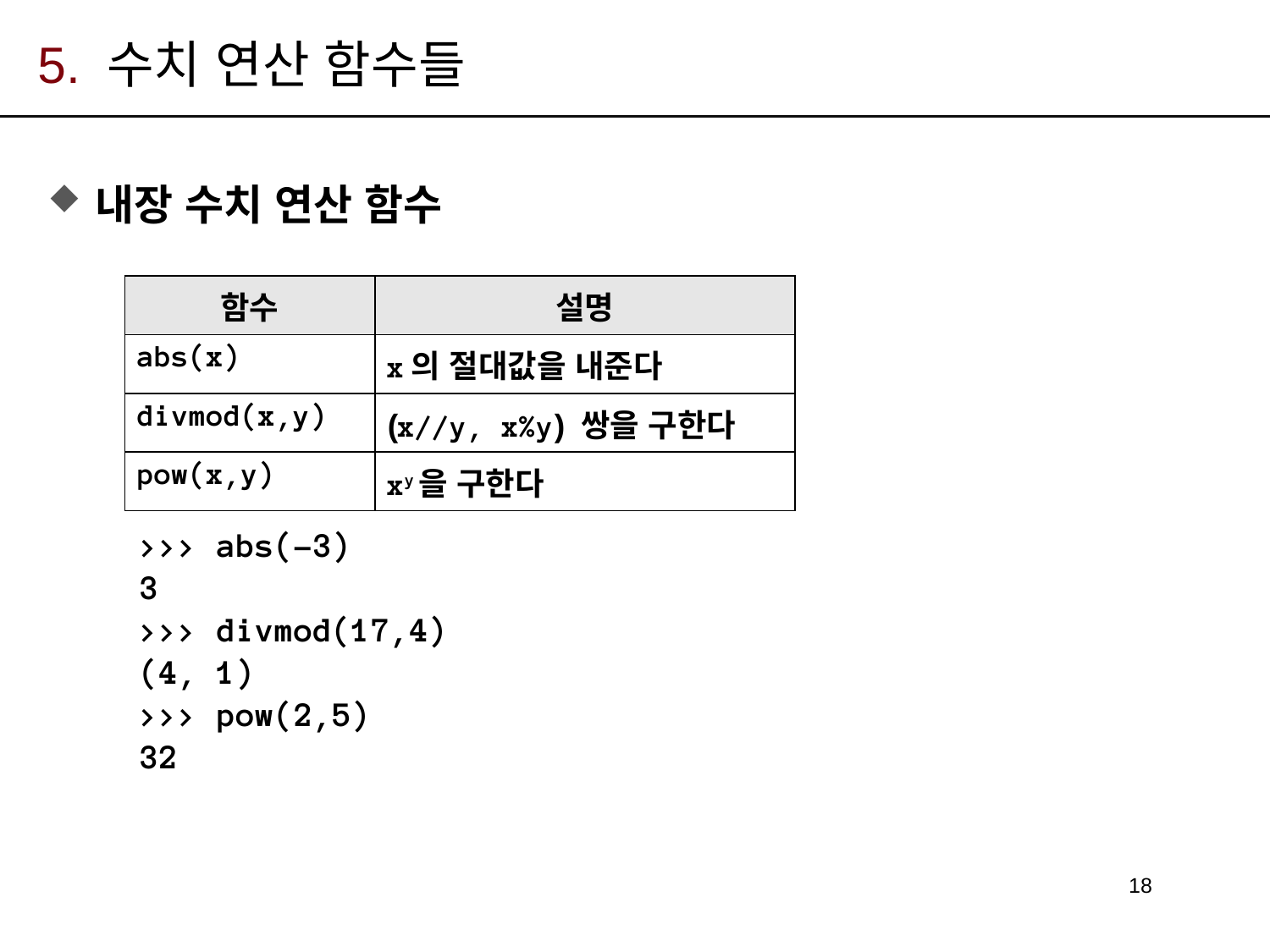

# 5. 수치 연산 함수들
내장 수치 연산 함수
| 함수 | 설명 |
| --- | --- |
| abs(x) | x의 절대값을 내준다 |
| divmod(x,y) | (x//y, x%y) 쌍을 구한다 |
| pow(x,y) | xy을 구한다 |
>>> abs(-3)
3
>>> divmod(17,4)
(4, 1)
>>> pow(2,5)
32
18